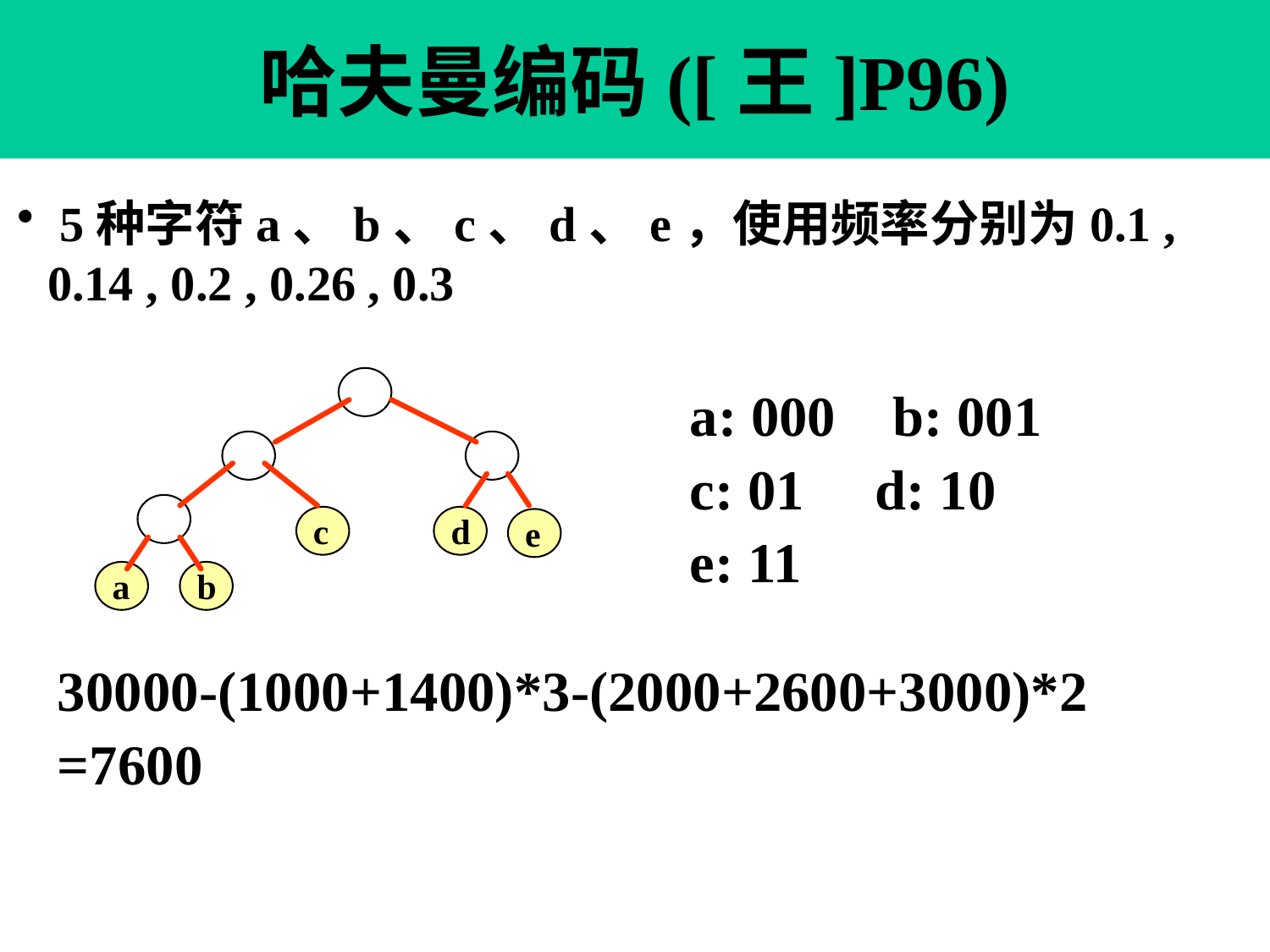

# 哈夫曼编码([王]P96)
 5种字符a、b、c、d、e，使用频率分别为0.1 , 0.14 , 0.2 , 0.26 , 0.3

c

d

e

a

b

a: 000    b: 001
c: 01     d: 10
e: 11
30000-(1000+1400)*3-(2000+2600+3000)*2
=7600